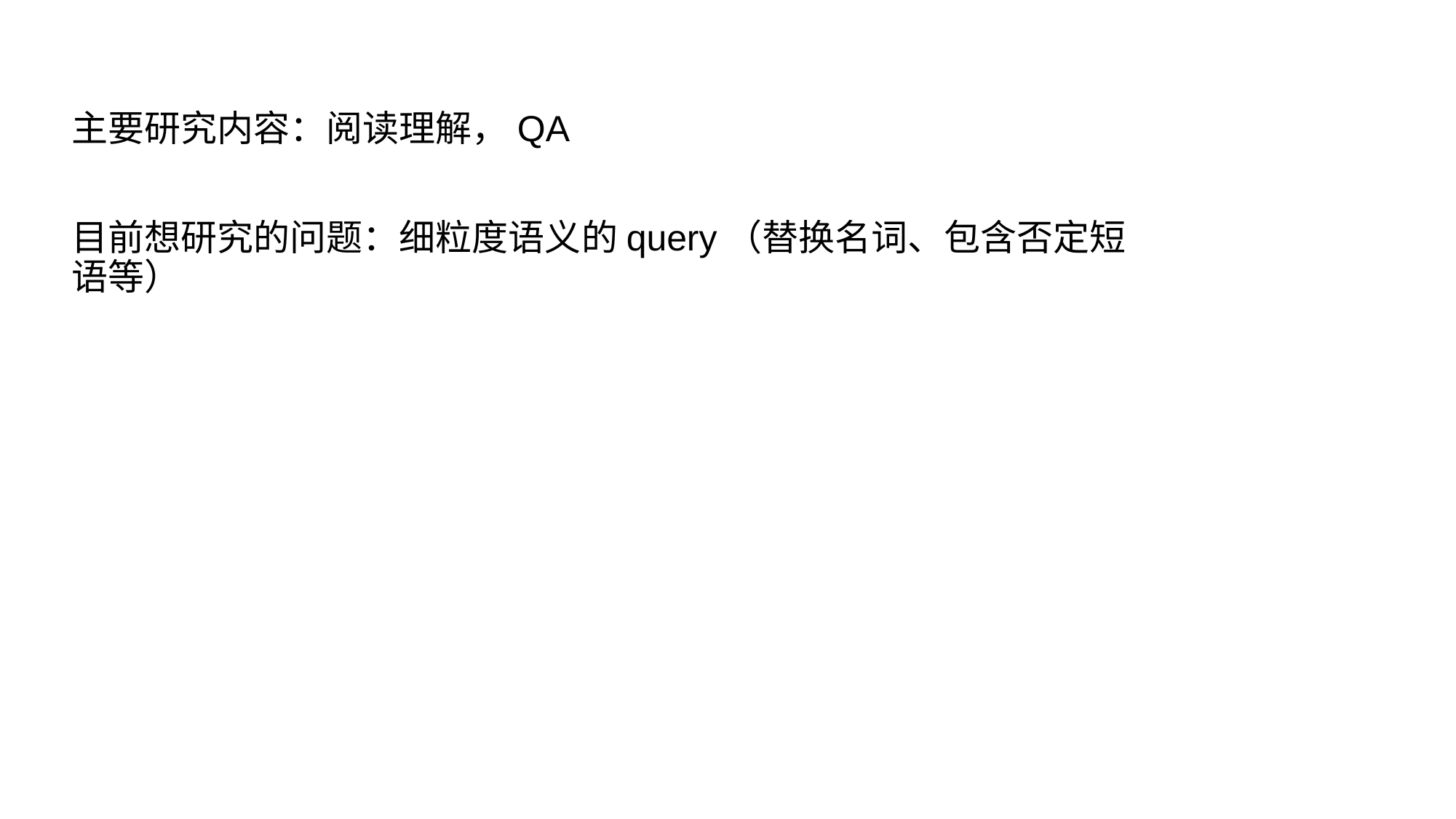

主要研究内容：阅读理解，QA

目前想研究的问题：细粒度语义的query（替换名词、包含否定短语等）